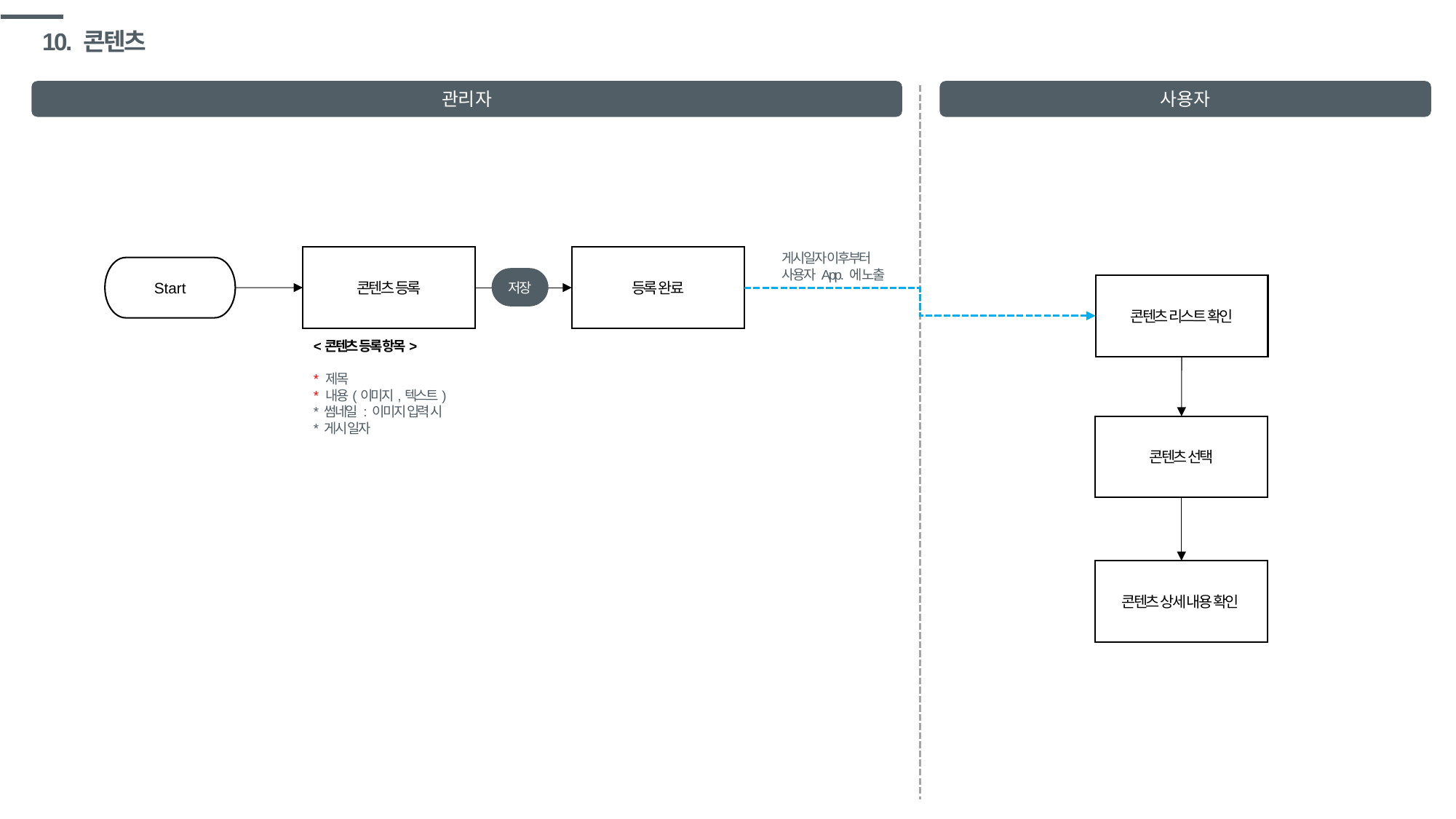

# 10. 콘텐츠
관리자
사용자
게시일자 이후부터
사용자 App. 에 노출
콘텐츠 등록
등록 완료
Start
저장
콘텐츠 리스트 확인
<콘텐츠 등록 항목>

* 제목
* 내용(이미지,텍스트)
* 썸네일 : 이미지 입력 시
* 게시 일자
콘텐츠 선택
콘텐츠 상세 내용 확인